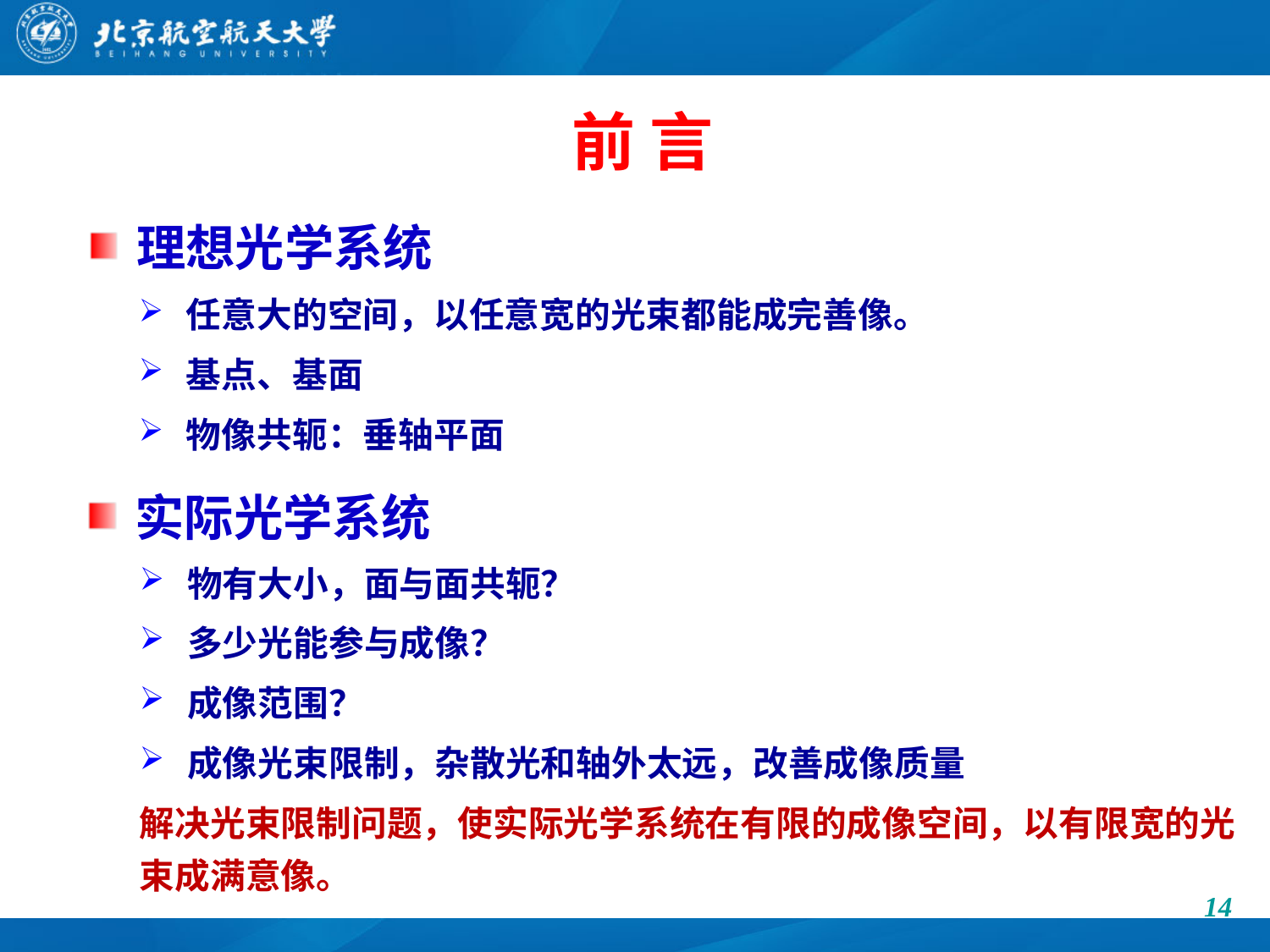

# 前 言
理想光学系统
任意大的空间，以任意宽的光束都能成完善像。
基点、基面
物像共轭：垂轴平面
实际光学系统
物有大小，面与面共轭？
多少光能参与成像？
成像范围？
成像光束限制，杂散光和轴外太远，改善成像质量
解决光束限制问题，使实际光学系统在有限的成像空间，以有限宽的光束成满意像。
14